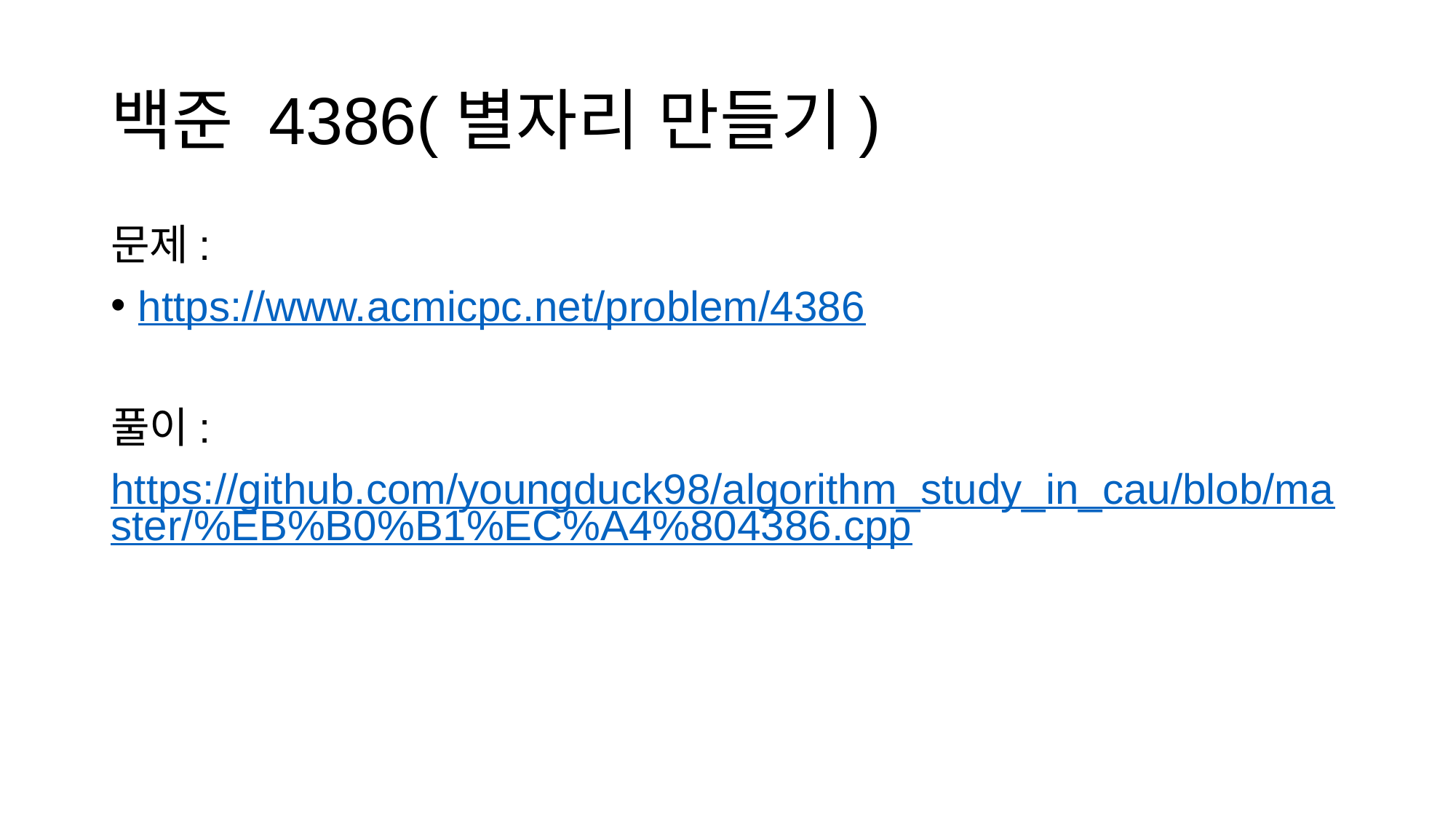

# 백준 4386(별자리 만들기)
문제:
https://www.acmicpc.net/problem/4386

풀이:
https://github.com/youngduck98/algorithm_study_in_cau/blob/master/%EB%B0%B1%EC%A4%804386.cpp